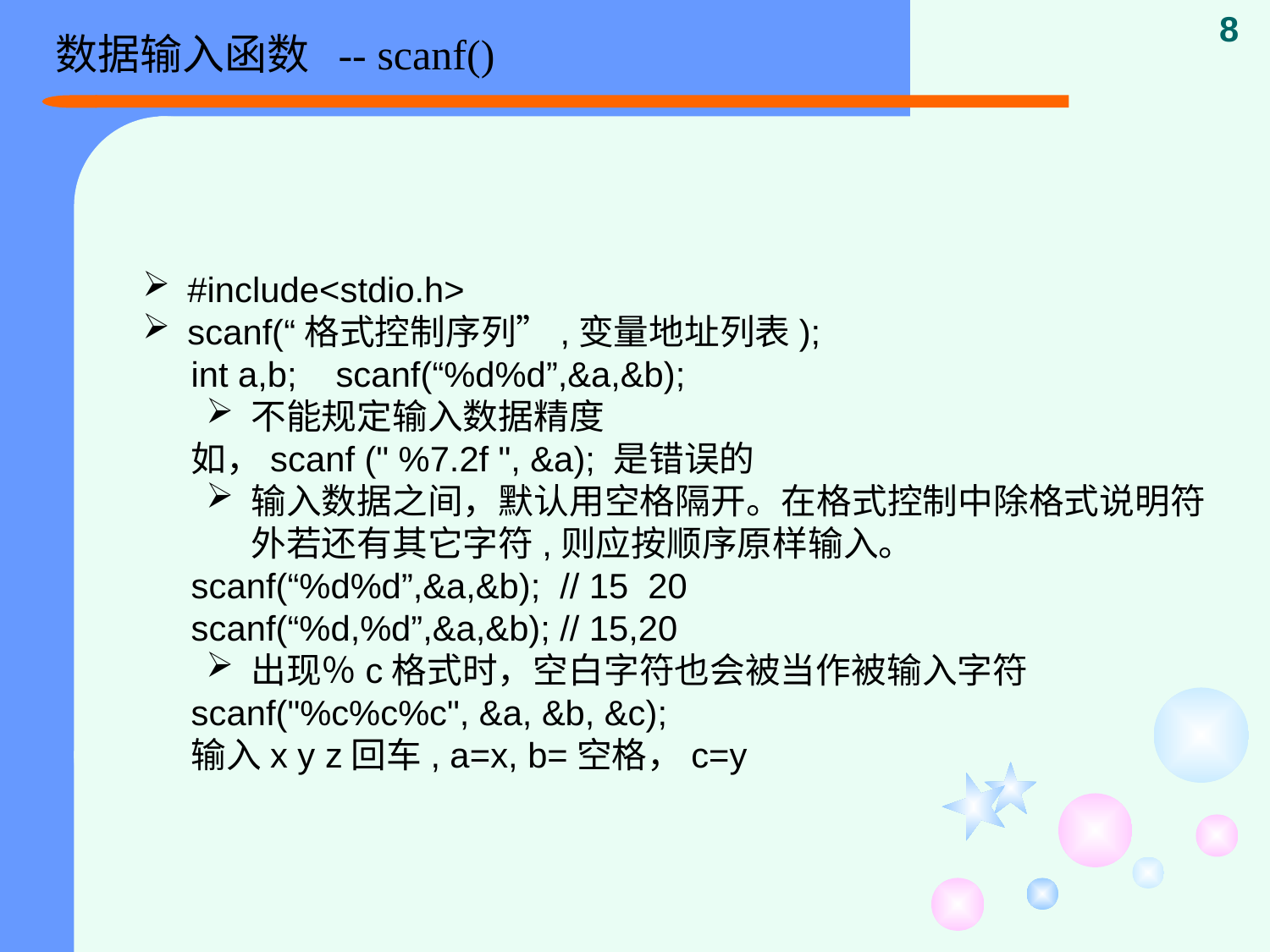

数据输入函数  -- scanf()
8
#include<stdio.h>
scanf(“格式控制序列”,变量地址列表);
int a,b;    scanf(“%d%d”,&a,&b);
不能规定输入数据精度
如，scanf (" %7.2f ", &a); 是错误的
输入数据之间，默认用空格隔开。在格式控制中除格式说明符外若还有其它字符,则应按顺序原样输入。
scanf(“%d%d”,&a,&b);  // 15  20
scanf(“%d,%d”,&a,&b); // 15,20
出现％c格式时，空白字符也会被当作被输入字符
scanf("%c%c%c", &a, &b, &c);
输入x y z回车, a=x, b=空格，c=y